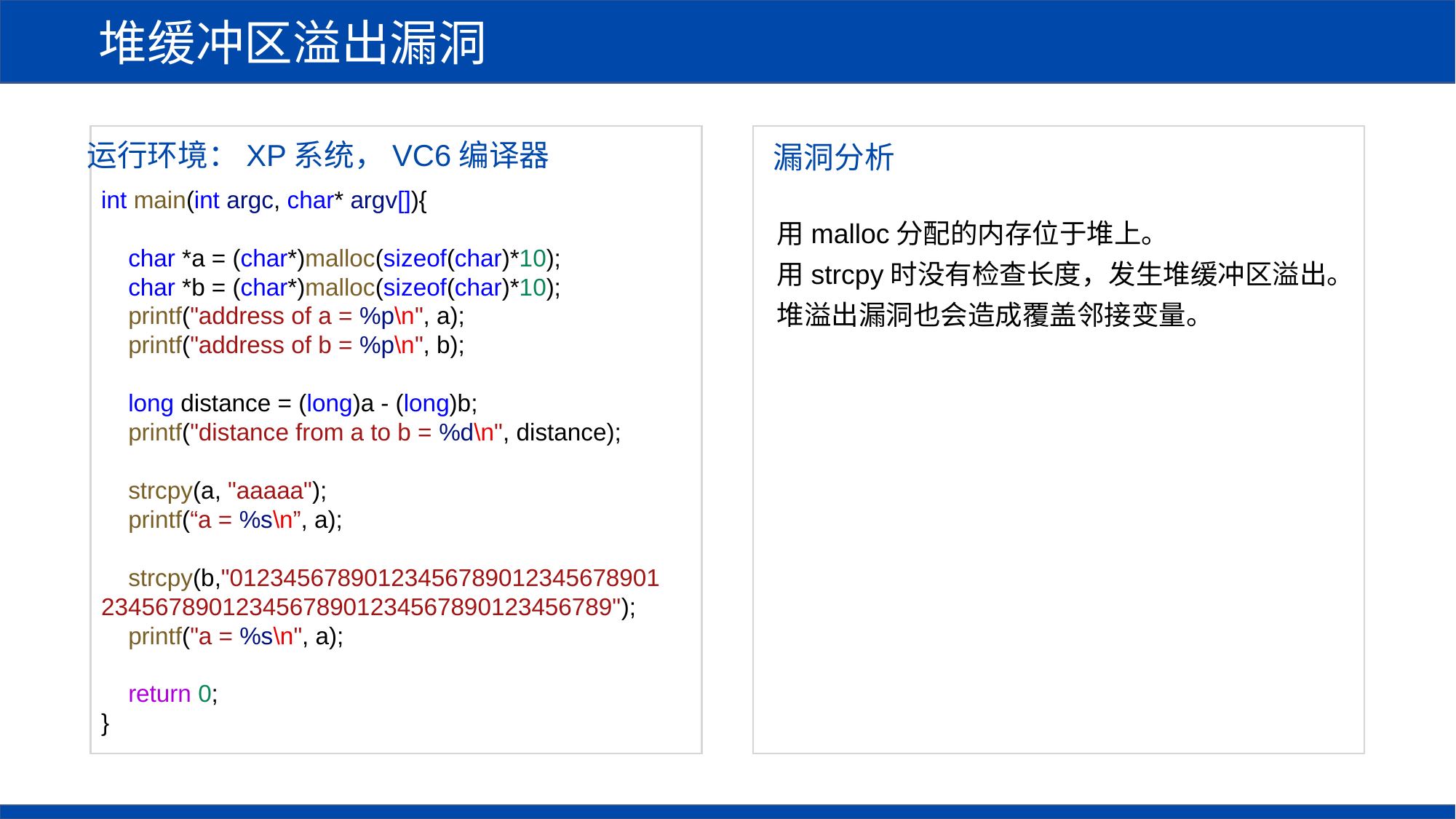

堆缓冲区溢出漏洞

运行环境：XP系统，VC6编译器
漏洞分析
int main(int argc, char* argv[]){

    char *a = (char*)malloc(sizeof(char)*10);
    char *b = (char*)malloc(sizeof(char)*10);
    printf("address of a = %p\n", a);
    printf("address of b = %p\n", b);
    long distance = (long)a - (long)b;
    printf("distance from a to b = %d\n", distance);
    strcpy(a, "aaaaa");
    printf(“a = %s\n”, a);

    strcpy(b,"01234567890123456789012345678901
23456789012345678901234567890123456789");
    printf("a = %s\n", a);

    return 0;
}
用malloc分配的内存位于堆上。
用strcpy时没有检查长度，发生堆缓冲区溢出。
堆溢出漏洞也会造成覆盖邻接变量。